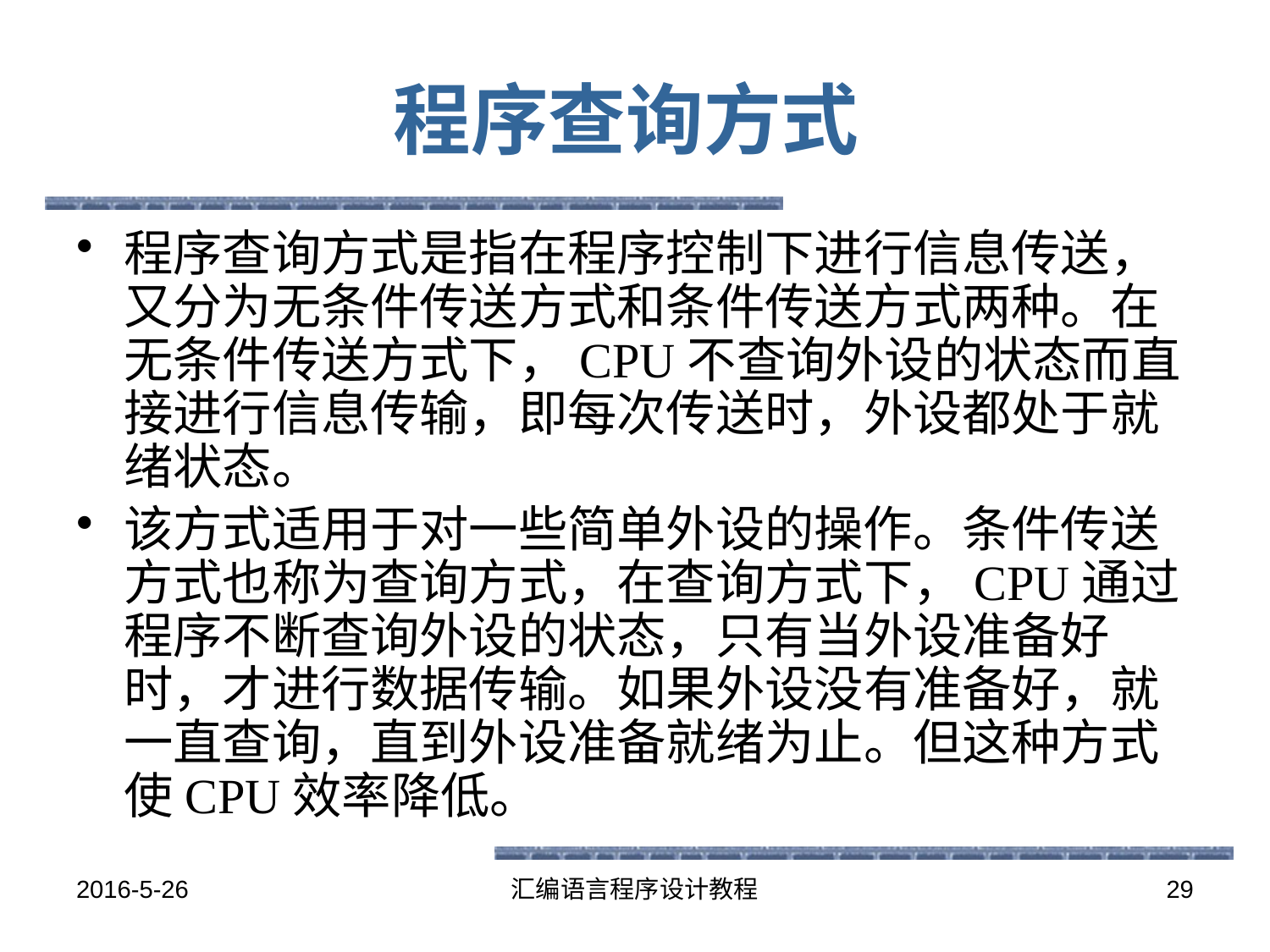

# 程序查询方式
程序查询方式是指在程序控制下进行信息传送，又分为无条件传送方式和条件传送方式两种。在无条件传送方式下，CPU不查询外设的状态而直接进行信息传输，即每次传送时，外设都处于就绪状态。
该方式适用于对一些简单外设的操作。条件传送方式也称为查询方式，在查询方式下，CPU通过程序不断查询外设的状态，只有当外设准备好时，才进行数据传输。如果外设没有准备好，就一直查询，直到外设准备就绪为止。但这种方式使CPU效率降低。
2016-5-26
汇编语言程序设计教程
29